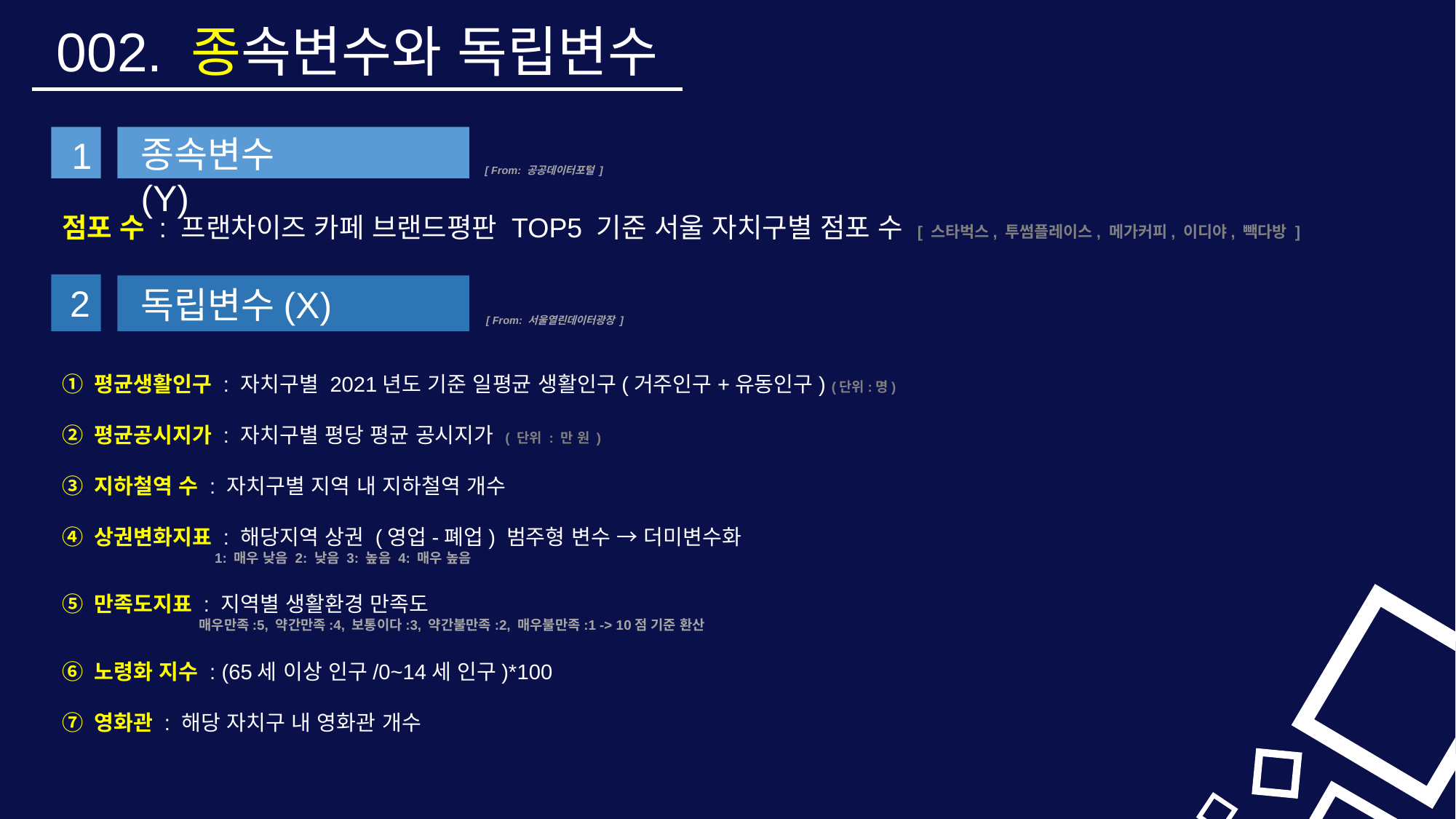

002. 종속변수와 독립변수
종속변수(Y)

1
[ From: 공공데이터포털 ]
점포 수 : 프랜차이즈 카페 브랜드평판 TOP5 기준 서울 자치구별 점포 수 [ 스타벅스, 투썸플레이스, 메가커피, 이디야, 빽다방 ]

2
독립변수(X)

[ From: 서울열린데이터광장 ]
① 평균생활인구 : 자치구별 2021년도 기준 일평균 생활인구(거주인구+유동인구) (단위:명)
② 평균공시지가 : 자치구별 평당 평균 공시지가 ( 단위 : 만 원 )
③ 지하철역 수 : 자치구별 지역 내 지하철역 개수
④ 상권변화지표 : 해당지역 상권 (영업-폐업) 범주형 변수 → 더미변수화
                                        1: 매우 낮음 2: 낮음 3: 높음 4: 매우 높음
⑤ 만족도지표 : 지역별 생활환경 만족도
                                   매우만족:5, 약간만족:4, 보통이다:3, 약간불만족:2, 매우불만족:1 -> 10점 기준 환산
⑥ 노령화 지수 : (65세 이상 인구/0~14세 인구)*100
⑦ 영화관 : 해당 자치구 내 영화관 개수